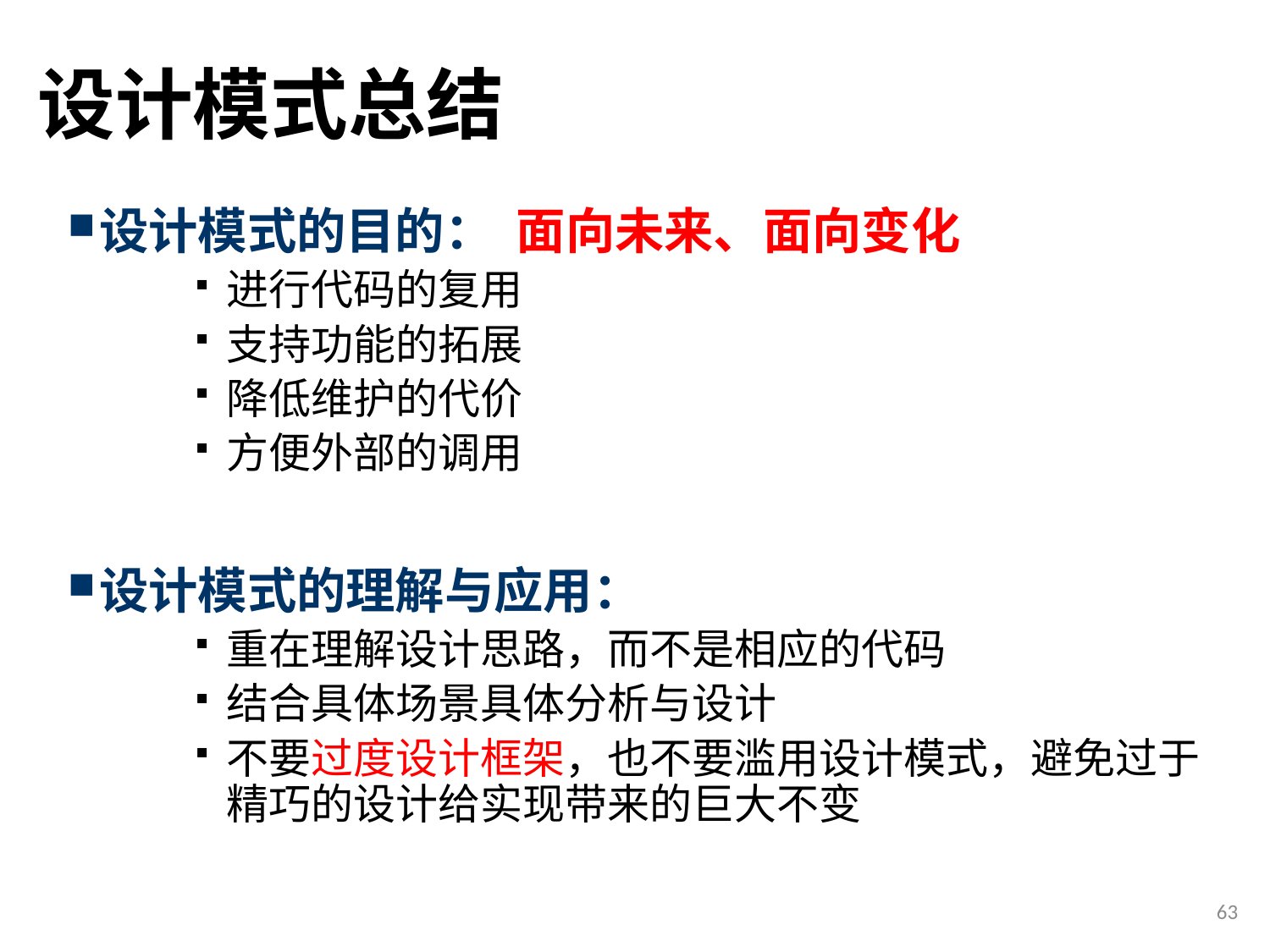

# 设计模式总结
设计模式的目的：  面向未来、面向变化
进行代码的复用
支持功能的拓展
降低维护的代价
方便外部的调用

设计模式的理解与应用：
重在理解设计思路，而不是相应的代码
结合具体场景具体分析与设计
不要过度设计框架，也不要滥用设计模式，避免过于精巧的设计给实现带来的巨大不变

63